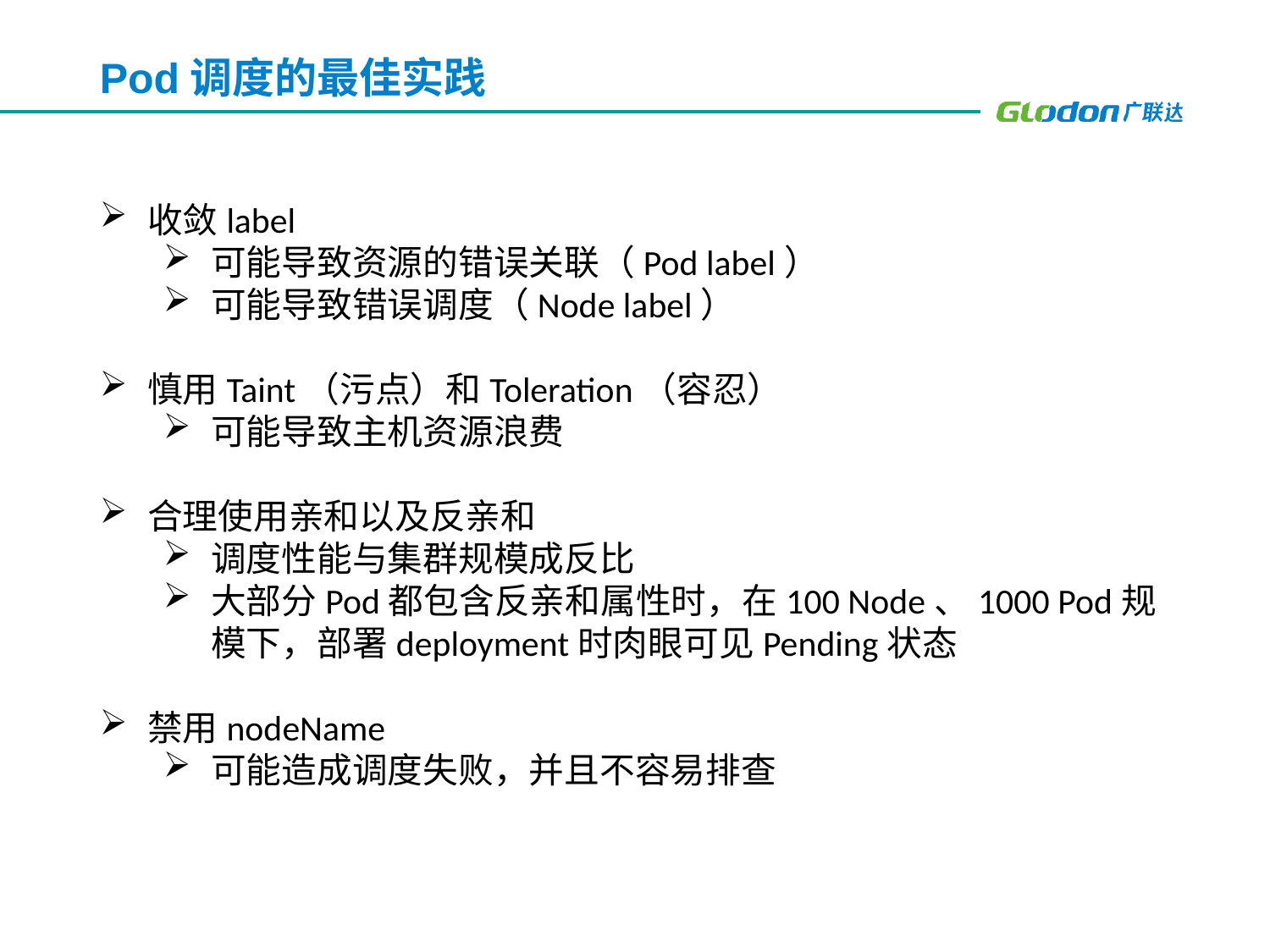

# Pod调度的最佳实践

收敛label
可能导致资源的错误关联（Pod label）
可能导致错误调度（Node label）

慎用Taint（污点）和Toleration（容忍）
可能导致主机资源浪费

合理使用亲和以及反亲和
调度性能与集群规模成反比
大部分Pod都包含反亲和属性时，在100 Node、1000 Pod规模下，部署deployment时肉眼可见Pending状态

禁用nodeName
可能造成调度失败，并且不容易排查